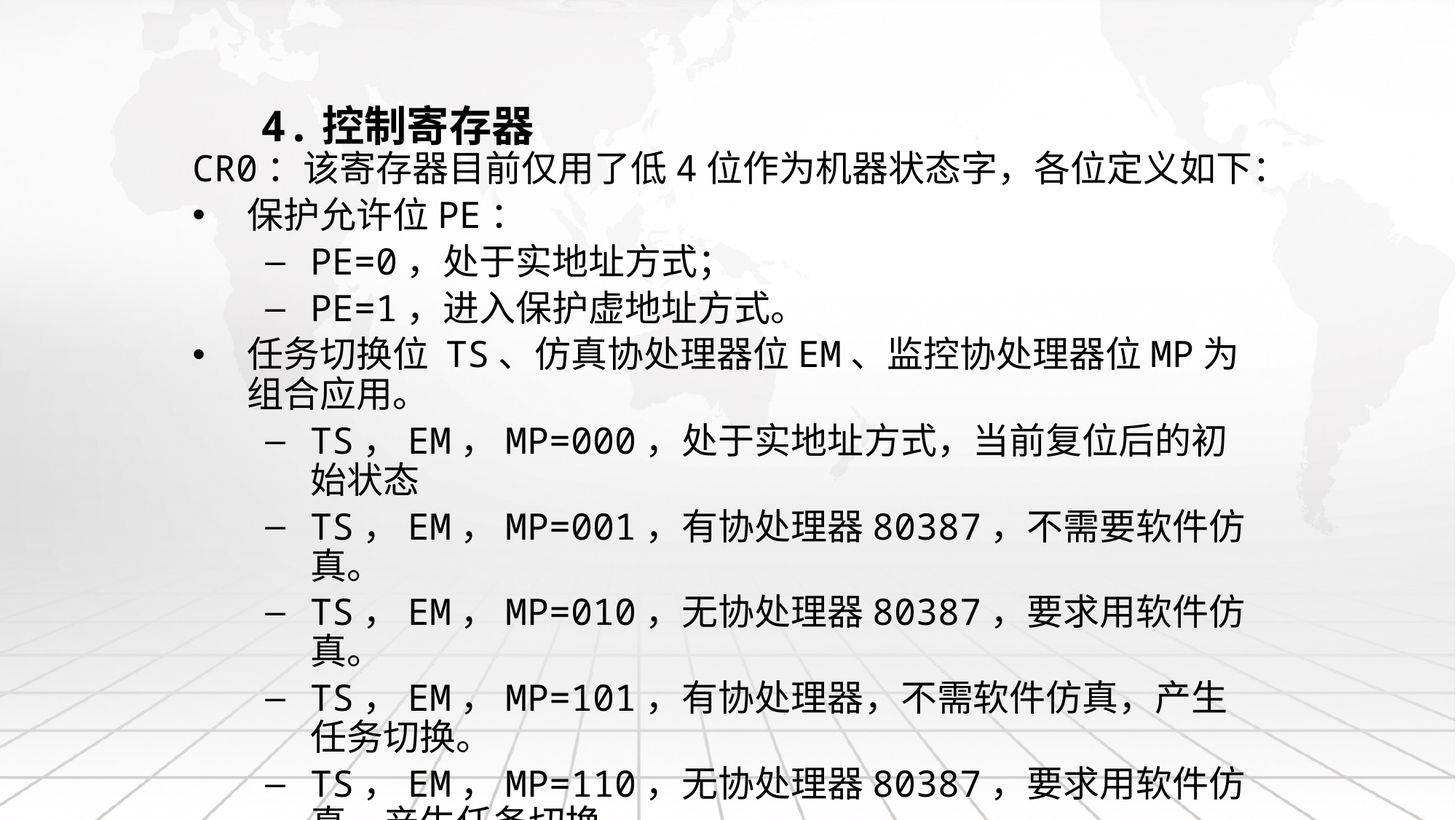

# 4.控制寄存器
CR0：该寄存器目前仅用了低4位作为机器状态字，各位定义如下：
保护允许位PE：
PE=0，处于实地址方式；
PE=1，进入保护虚地址方式。
任务切换位 TS、仿真协处理器位EM、监控协处理器位MP为组合应用。
TS，EM，MP=000，处于实地址方式，当前复位后的初始状态
TS，EM，MP=001，有协处理器80387，不需要软件仿真。
TS，EM，MP=010，无协处理器80387，要求用软件仿真。
TS，EM，MP=101，有协处理器，不需软件仿真，产生任务切换。
TS，EM，MP=110，无协处理器80387，要求用软件仿真，产生任务切换。